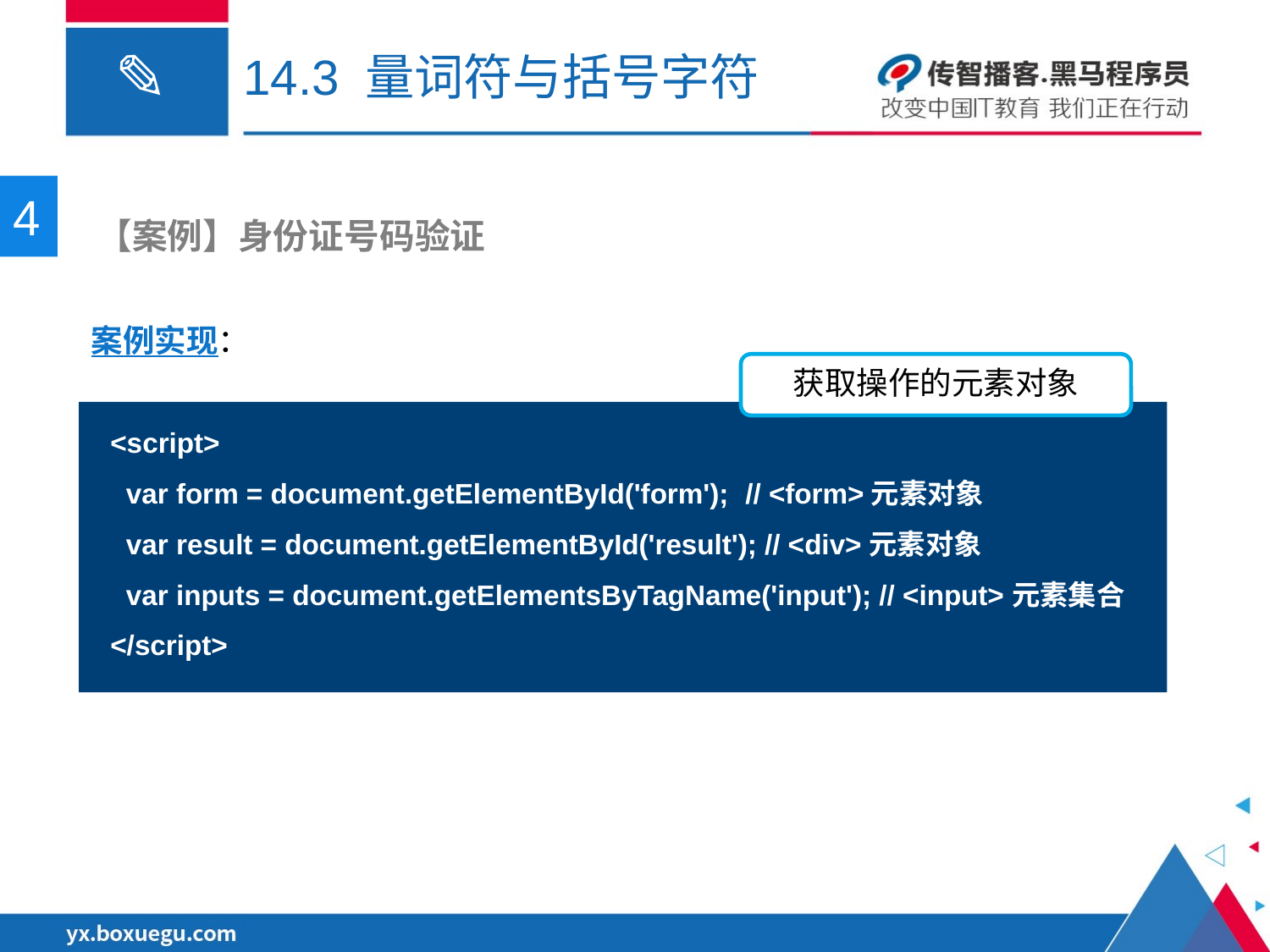

# 14.3 量词符与括号字符

4
  【案例】身份证号码验证
案例实现：
获取操作的元素对象

<script>
  var form = document.getElementById('form');	// <form>元素对象
  var result = document.getElementById('result'); // <div>元素对象
  var inputs = document.getElementsByTagName('input'); // <input>元素集合
</script>